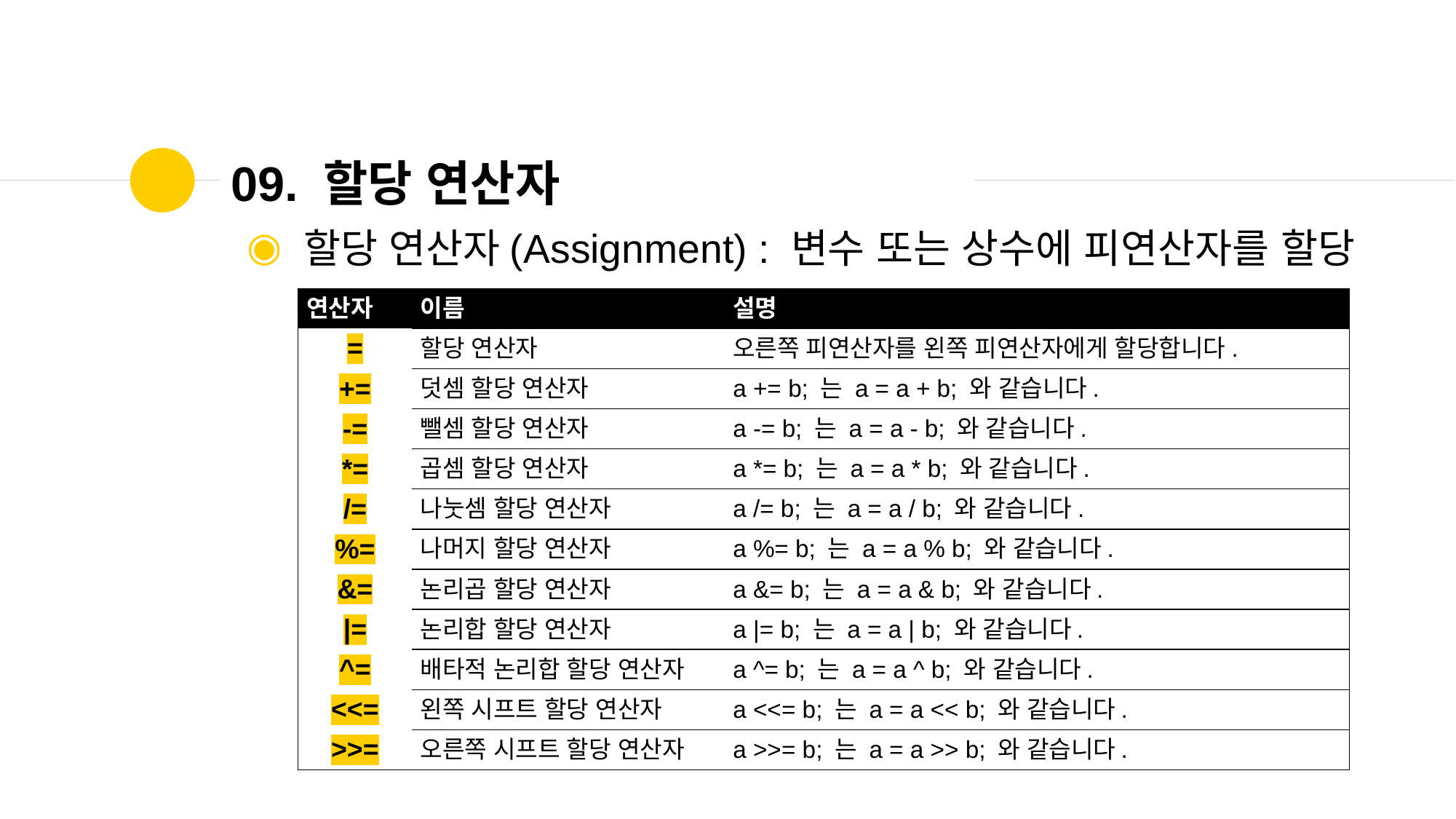

# 09. 할당 연산자
할당 연산자(Assignment) : 변수 또는 상수에 피연산자를 할당
| 연산자 | 이름 | 설명 |
| --- | --- | --- |
| = | 할당 연산자 | 오른쪽 피연산자를 왼쪽 피연산자에게 할당합니다. |
| += | 덧셈 할당 연산자 | a += b; 는 a = a + b; 와 같습니다. |
| -= | 뺄셈 할당 연산자 | a -= b; 는 a = a - b; 와 같습니다. |
| \*= | 곱셈 할당 연산자 | a \*= b; 는 a = a \* b; 와 같습니다. |
| /= | 나눗셈 할당 연산자 | a /= b; 는 a = a / b; 와 같습니다. |
| %= | 나머지 할당 연산자 | a %= b; 는 a = a % b; 와 같습니다. |
| &= | 논리곱 할당 연산자 | a &= b; 는 a = a & b; 와 같습니다. |
| |= | 논리합 할당 연산자 | a |= b; 는 a = a | b; 와 같습니다. |
| ^= | 배타적 논리합 할당 연산자 | a ^= b; 는 a = a ^ b; 와 같습니다. |
| <<= | 왼쪽 시프트 할당 연산자 | a <<= b; 는 a = a << b; 와 같습니다. |
| >>= | 오른쪽 시프트 할당 연산자 | a >>= b; 는 a = a >> b; 와 같습니다. |